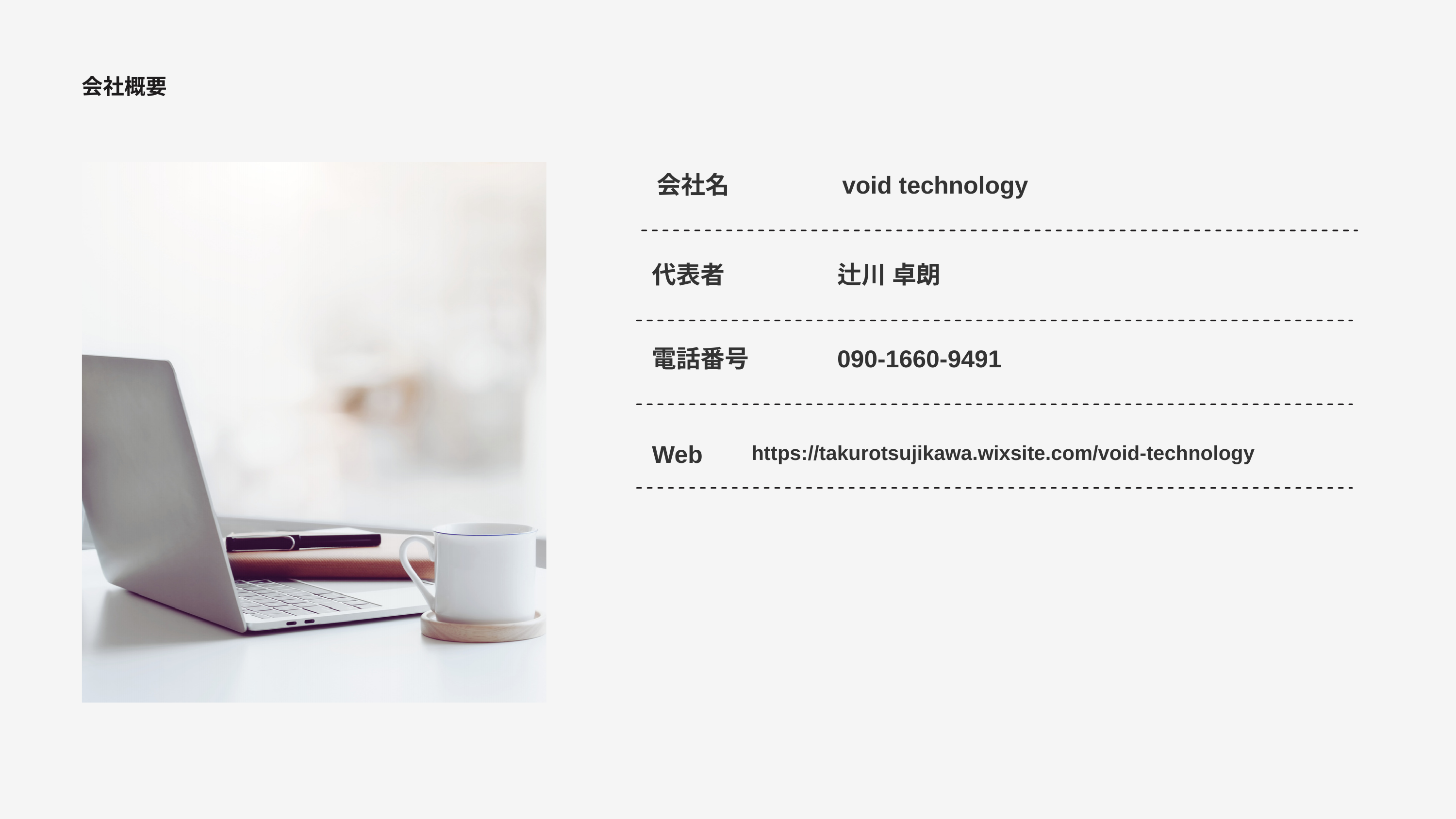

会社概要
会社名
void technology

代表者
辻川 卓朗
電話番号
090-1660-9491
Web
https://takurotsujikawa.wixsite.com/void-technology